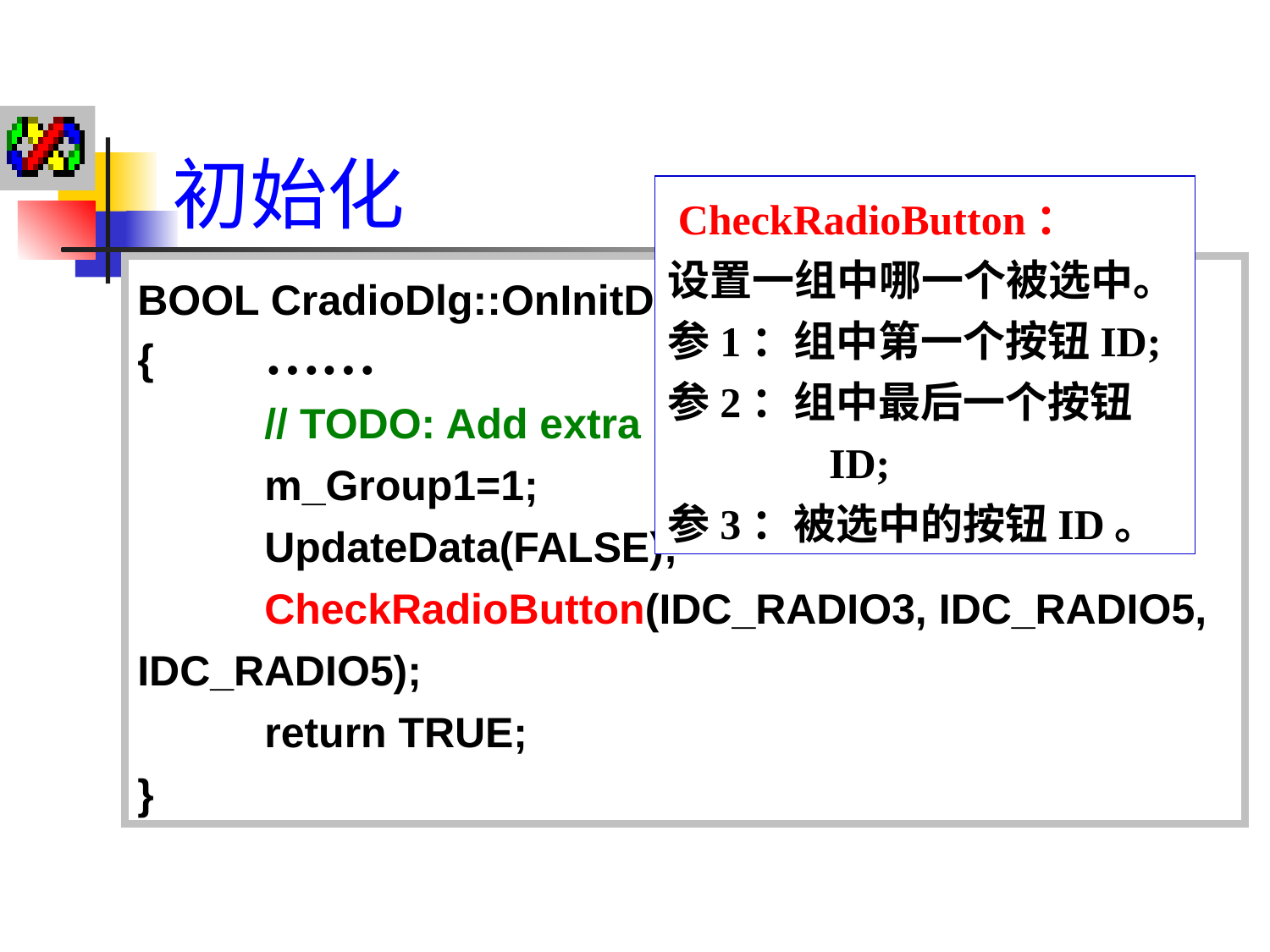

初始化
 CheckRadioButton：
设置一组中哪一个被选中。
参1：组中第一个按钮ID;
参2：组中最后一个按钮ID;
参3：被选中的按钮ID。
BOOL CradioDlg::OnInitDialog()
{	……
	// TODO: Add extra initialization here
	m_Group1=1;
	UpdateData(FALSE);
	CheckRadioButton(IDC_RADIO3, IDC_RADIO5, IDC_RADIO5);
	return TRUE;
}